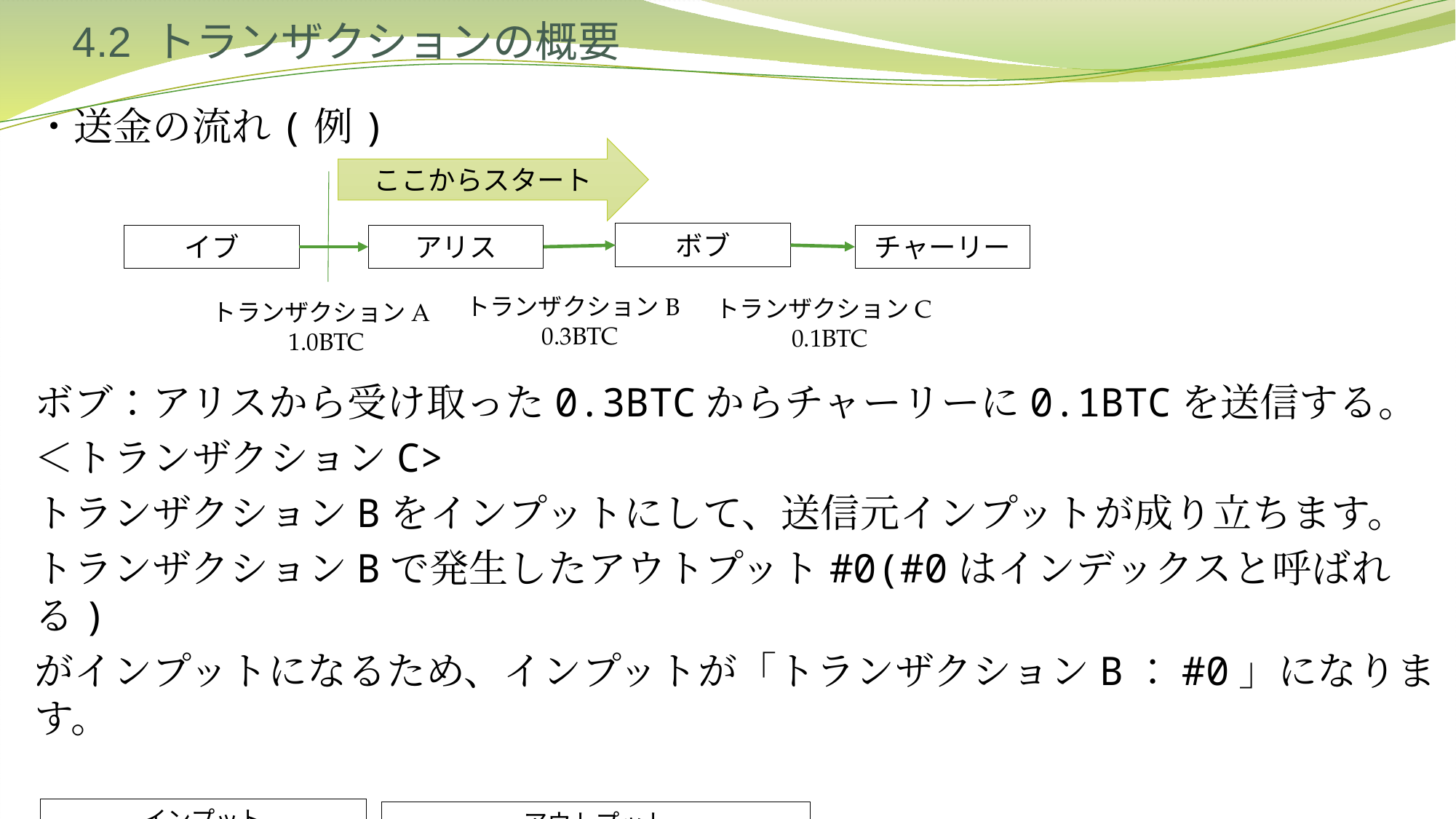

# 4.2 トランザクションの概要
・送金の流れ(例)

ボブ：アリスから受け取った0.3BTCからチャーリーに0.1BTCを送信する。
＜トランザクションC>
トランザクションBをインプットにして、送信元インプットが成り立ちます。
トランザクションBで発生したアウトプット#0(#0はインデックスと呼ばれる)
がインプットになるため、インプットが「トランザクションB：#0」になります。

ここからスタート
ボブ
アリス
チャーリー
イブ
トランザクションB
0.3BTC
トランザクションC
0.1BTC
トランザクションA
1.0BTC
インプット
FROM トランザクションB
：＃0 ボブ 0.3BTC

アウトプット
アウトプット#0：チャーリー0.1BTC
アウトプット #1：ボブ0.1995BTC
手数料：0.0005BTC